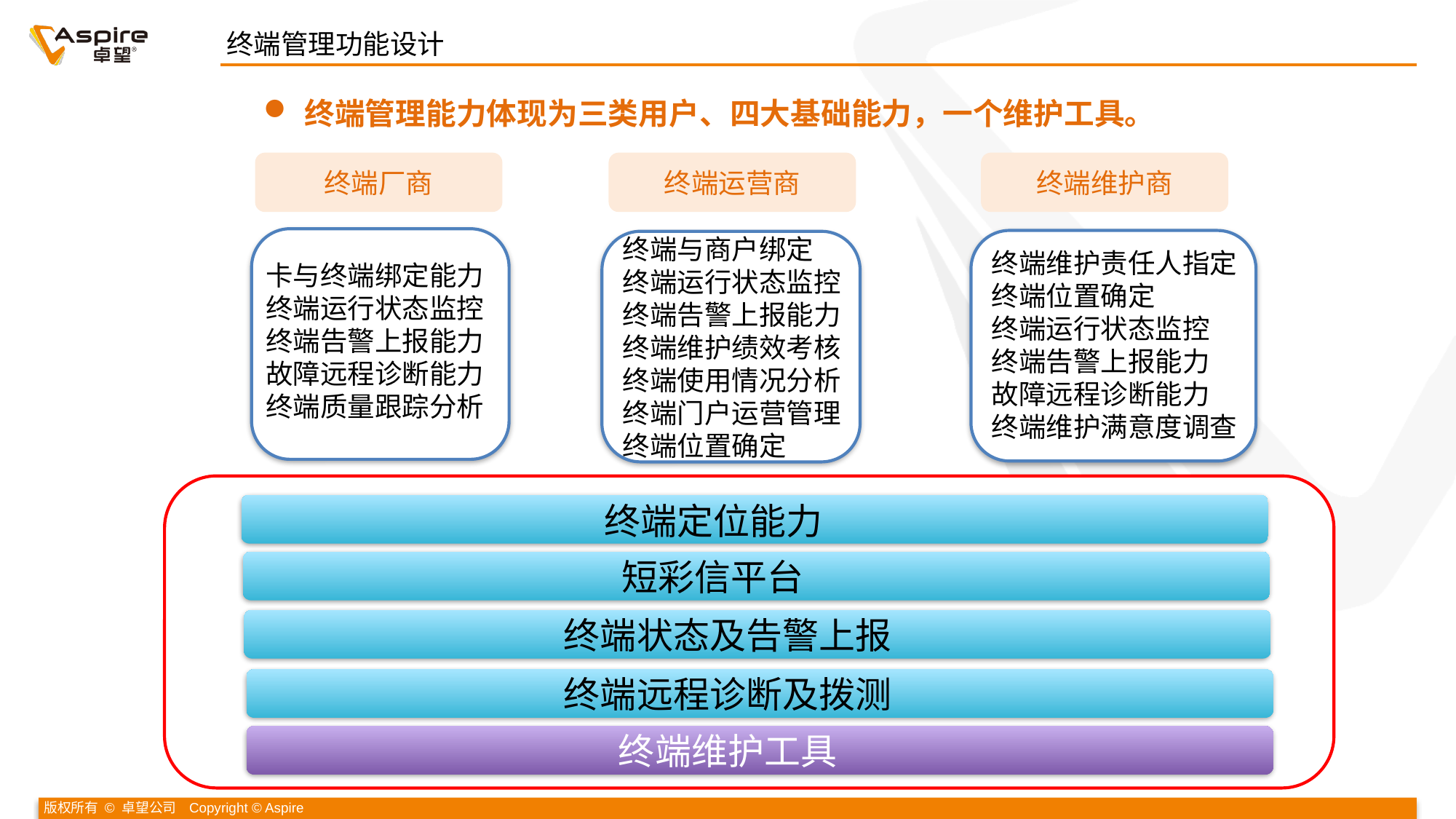

终端管理功能设计
终端管理能力体现为三类用户、四大基础能力，一个维护工具。
终端厂商
终端运营商
终端维护商
终端与商户绑定
终端运行状态监控
终端告警上报能力
终端维护绩效考核
终端使用情况分析
终端门户运营管理
终端位置确定

终端维护责任人指定
终端位置确定
终端运行状态监控
终端告警上报能力
故障远程诊断能力
终端维护满意度调查
卡与终端绑定能力
终端运行状态监控
终端告警上报能力
故障远程诊断能力
终端质量跟踪分析

终端定位能力

短彩信平台

终端状态及告警上报

终端远程诊断及拨测

终端维护工具